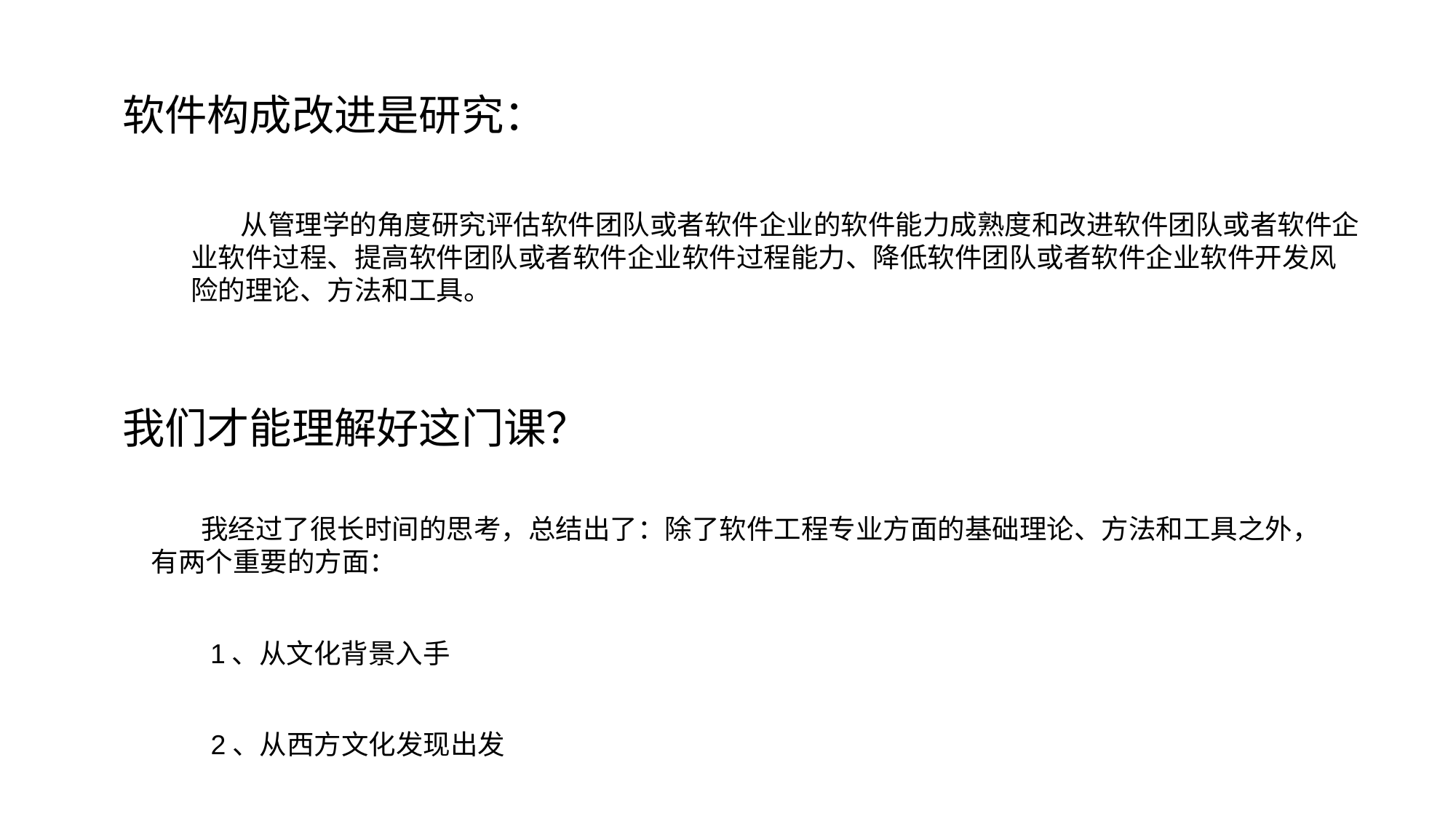

软件构成改进是研究：
       从管理学的角度研究评估软件团队或者软件企业的软件能力成熟度和改进软件团队或者软件企业软件过程、提高软件团队或者软件企业软件过程能力、降低软件团队或者软件企业软件开发风险的理论、方法和工具。
我们才能理解好这门课？
       我经过了很长时间的思考，总结出了：除了软件工程专业方面的基础理论、方法和工具之外，有两个重要的方面：
1、从文化背景入手
2、从西方文化发现出发